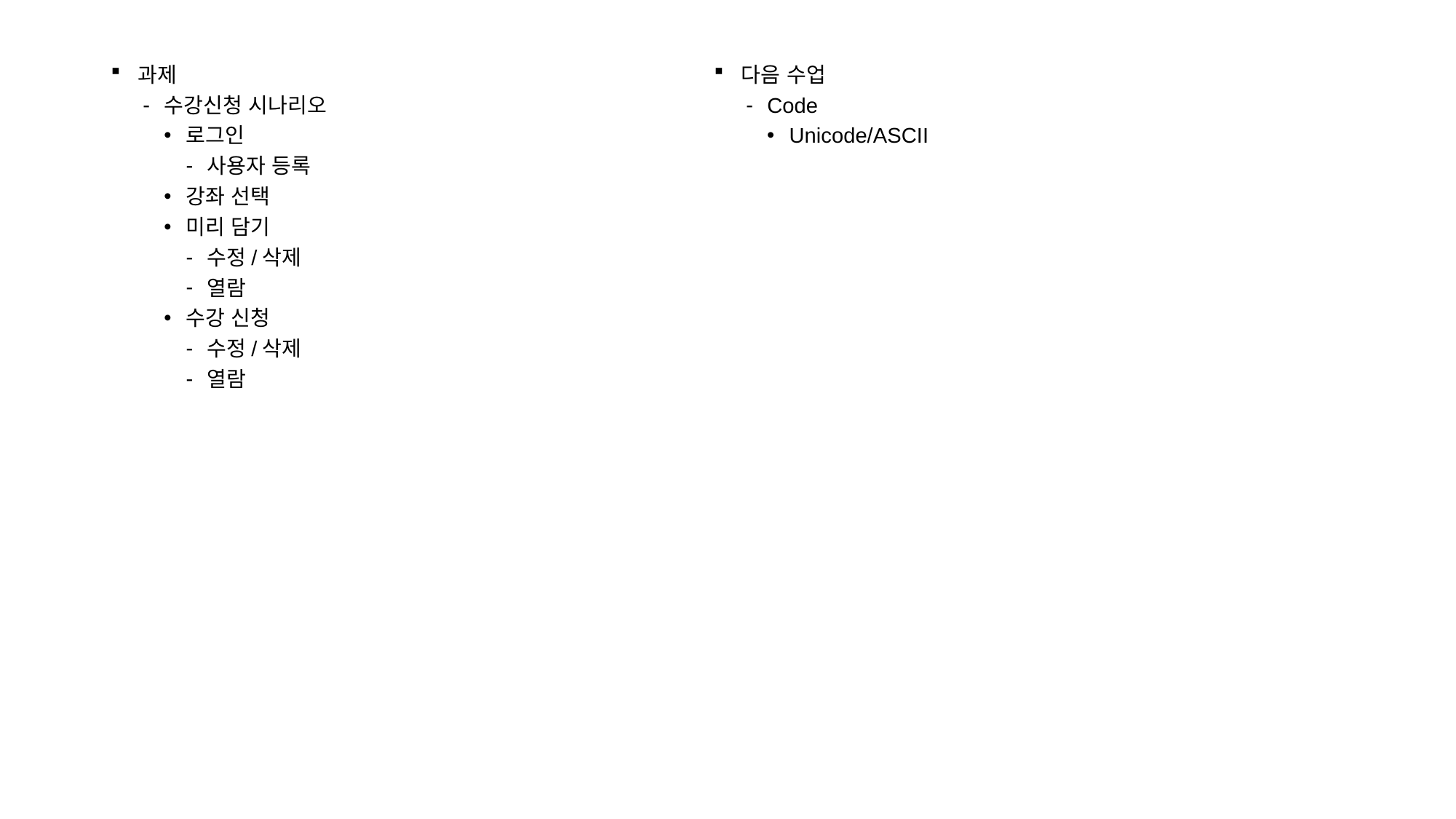

과제
수강신청 시나리오
로그인
사용자 등록
강좌 선택
미리 담기
수정/삭제
열람
수강 신청
수정/삭제
열람

다음 수업
Code
Unicode/ASCII